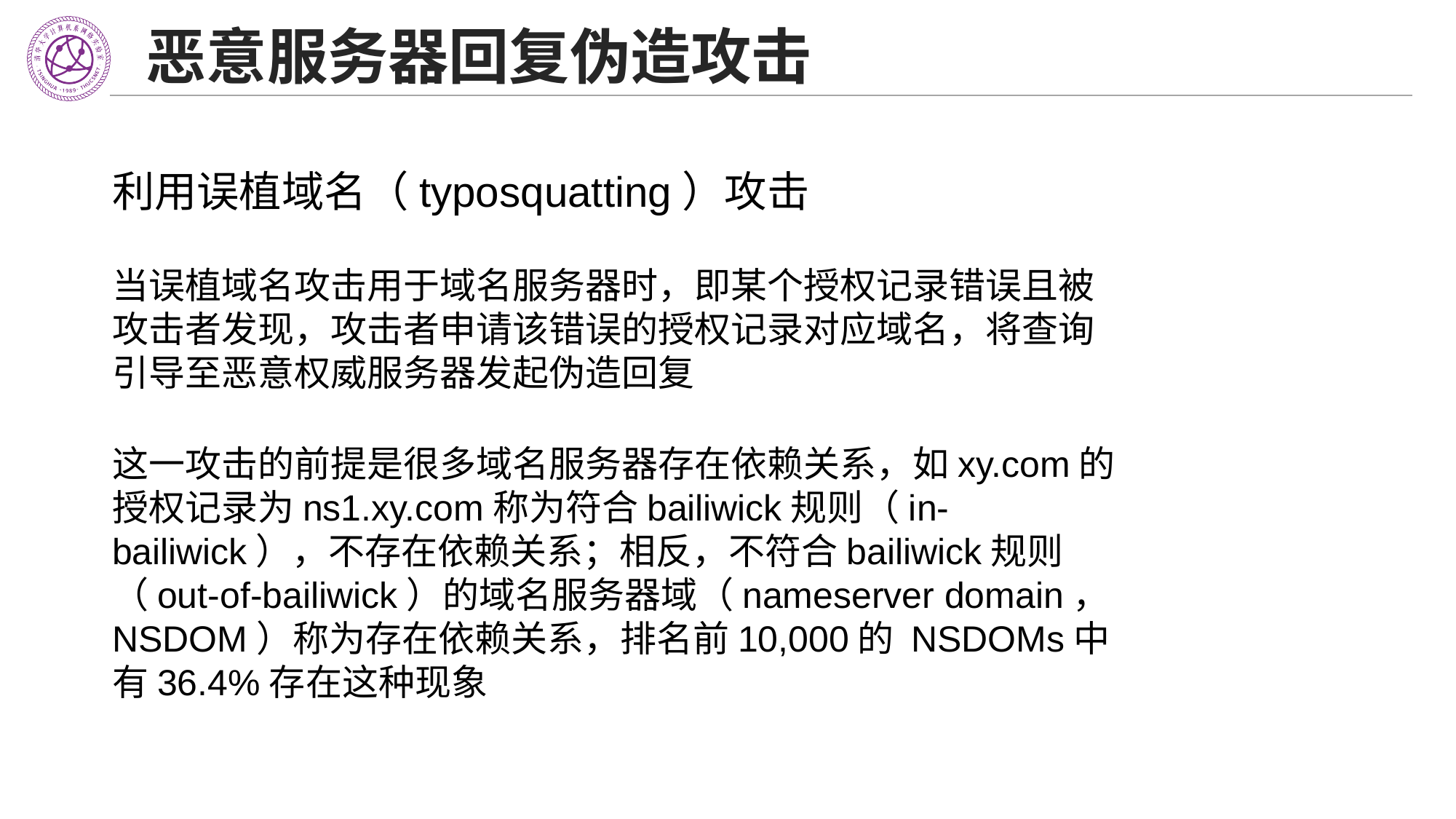

# 恶意服务器回复伪造攻击

利用误植域名（typosquatting）攻击

当误植域名攻击用于域名服务器时，即某个授权记录错误且被攻击者发现，攻击者申请该错误的授权记录对应域名，将查询引导至恶意权威服务器发起伪造回复

这一攻击的前提是很多域名服务器存在依赖关系，如xy.com的授权记录为ns1.xy.com称为符合bailiwick规则（in-bailiwick），不存在依赖关系；相反，不符合bailiwick规则（out-of-bailiwick）的域名服务器域（nameserver domain，NSDOM）称为存在依赖关系，排名前10,000的 NSDOMs中有36.4%存在这种现象